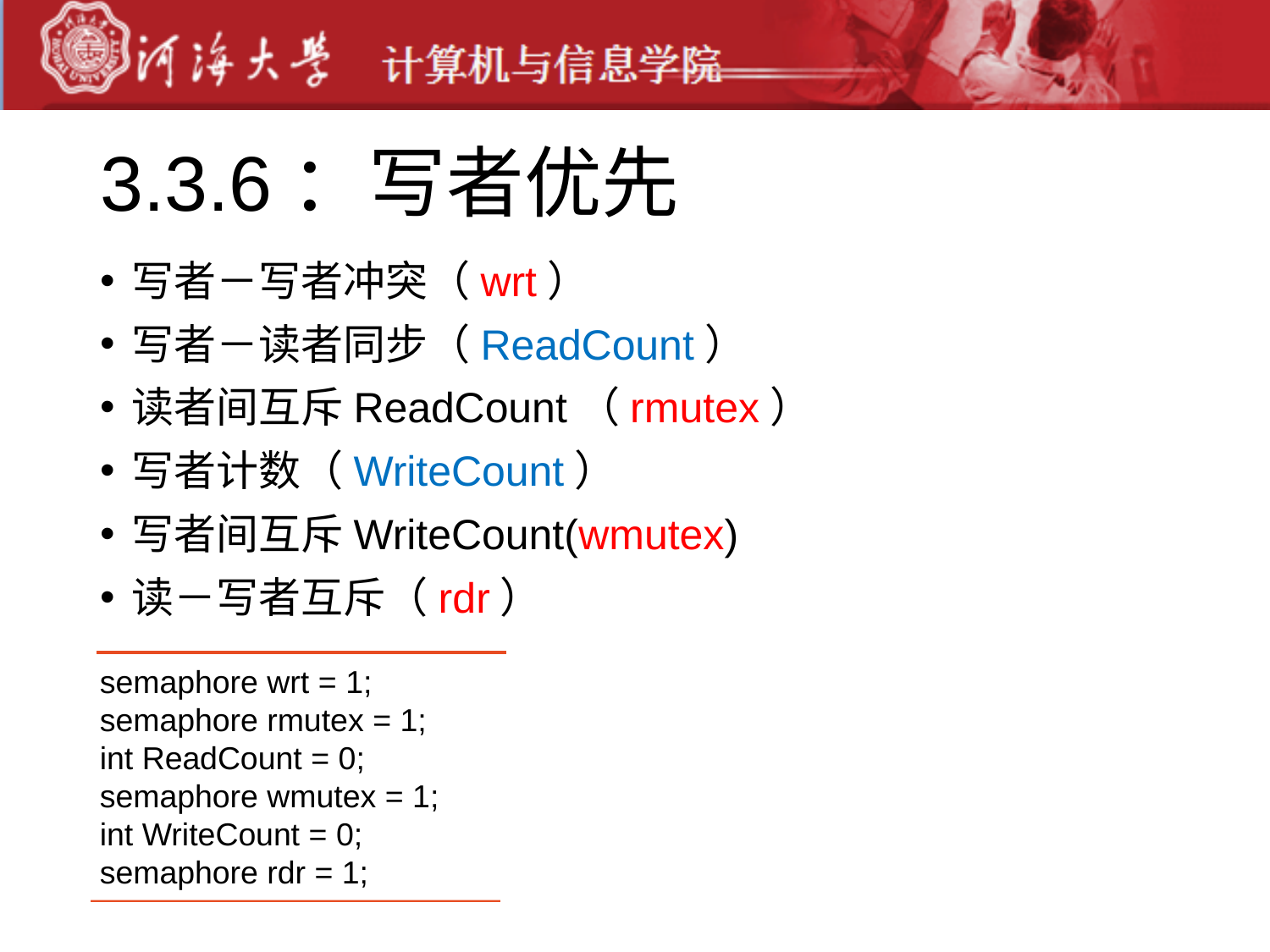

# 3.3.6：写者优先
写者－写者冲突（wrt）
写者－读者同步（ReadCount）
读者间互斥ReadCount（rmutex）
写者计数（WriteCount）
写者间互斥WriteCount(wmutex)
读－写者互斥（rdr）
semaphore wrt = 1;
semaphore rmutex = 1;
int ReadCount = 0;
semaphore wmutex = 1;
int WriteCount = 0;
semaphore rdr = 1;